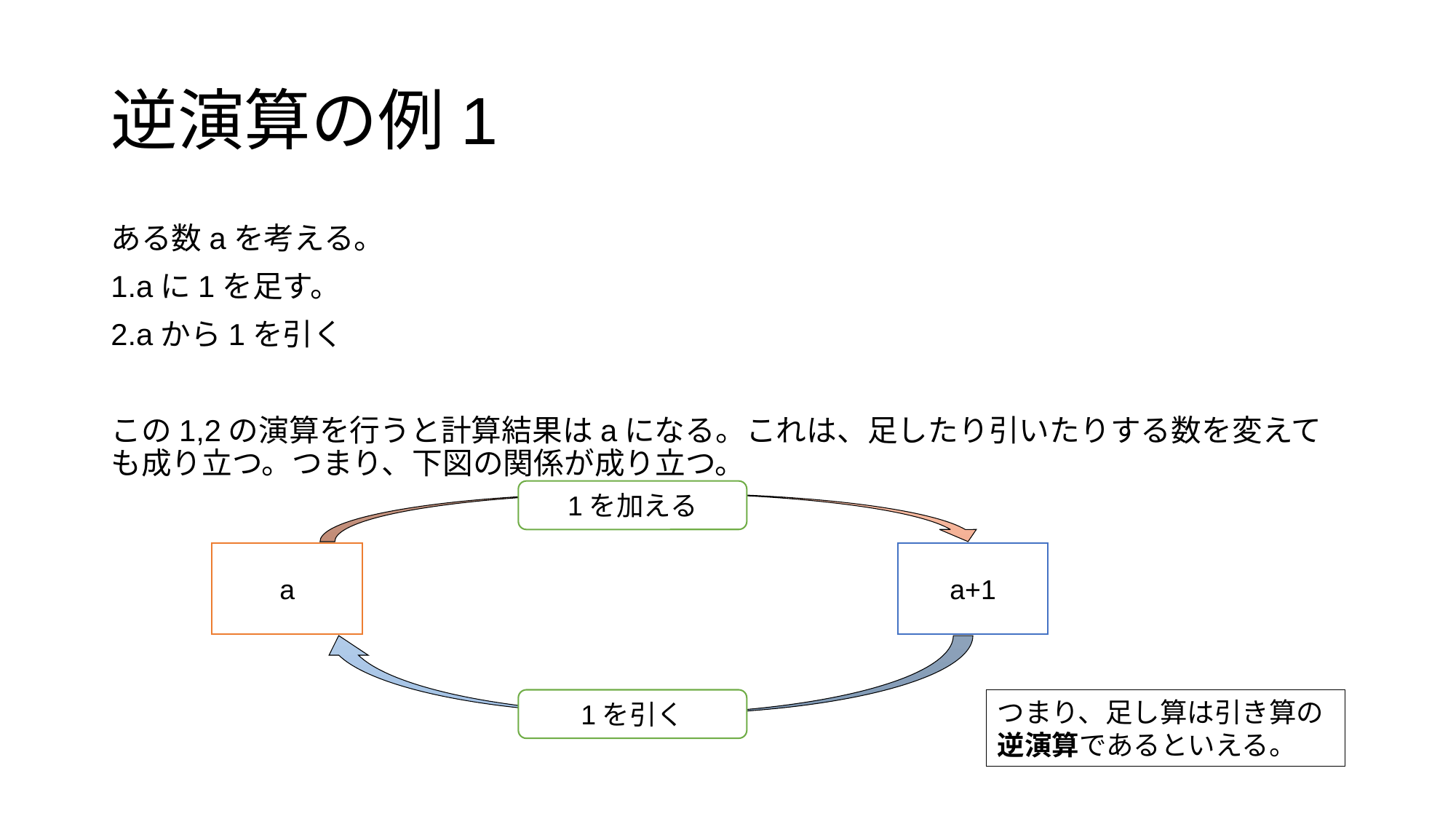

# 逆演算の例1
ある数aを考える。
1.aに1を足す。
2.aから1を引く

この1,2の演算を行うと計算結果はaになる。これは、足したり引いたりする数を変えても成り立つ。つまり、下図の関係が成り立つ。
1を加える

a
a+1

1を引く
つまり、足し算は引き算の逆演算であるといえる。